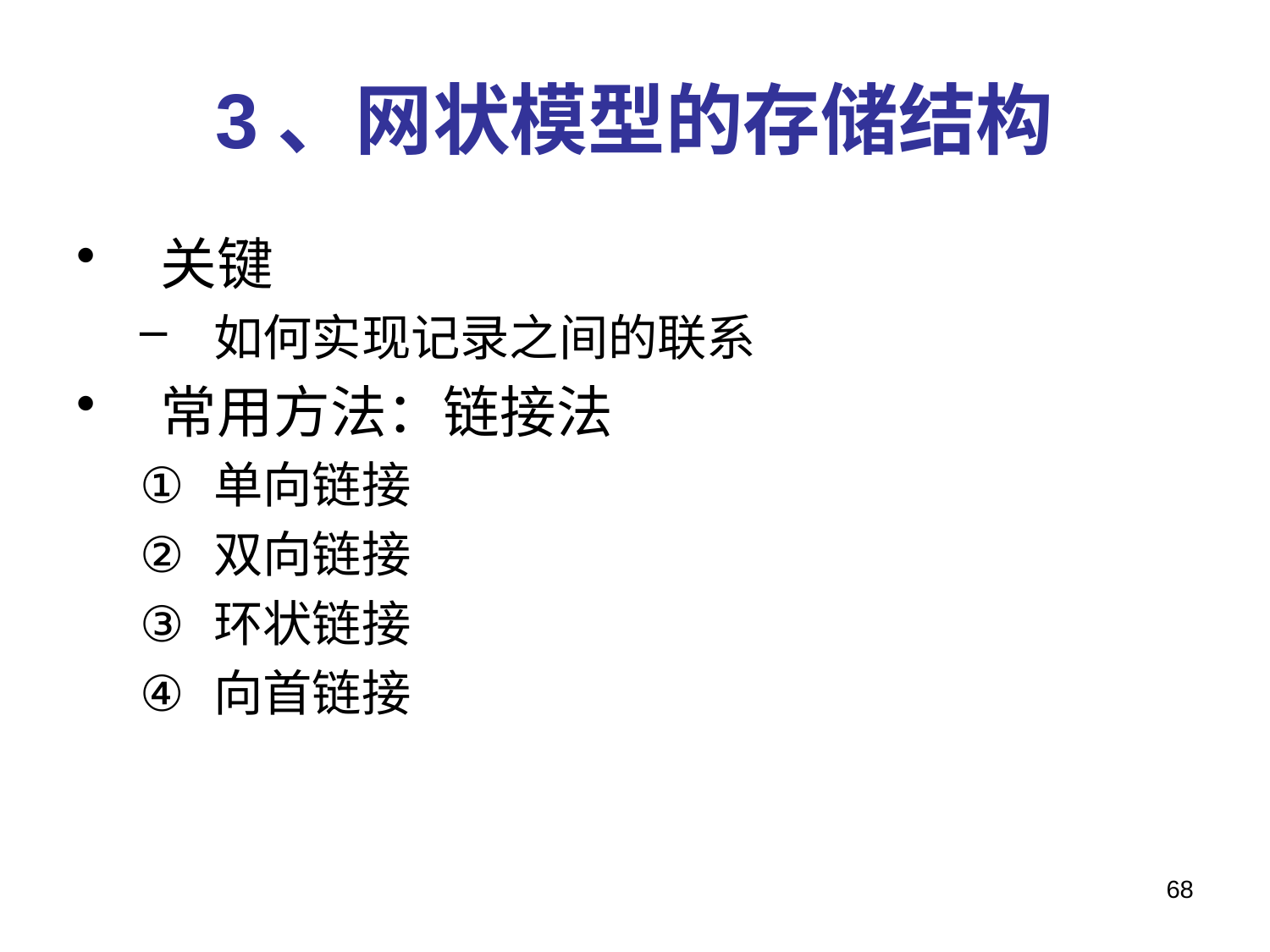

# 3、网状模型的存储结构
关键
如何实现记录之间的联系
常用方法：链接法
单向链接
双向链接
环状链接
向首链接

68